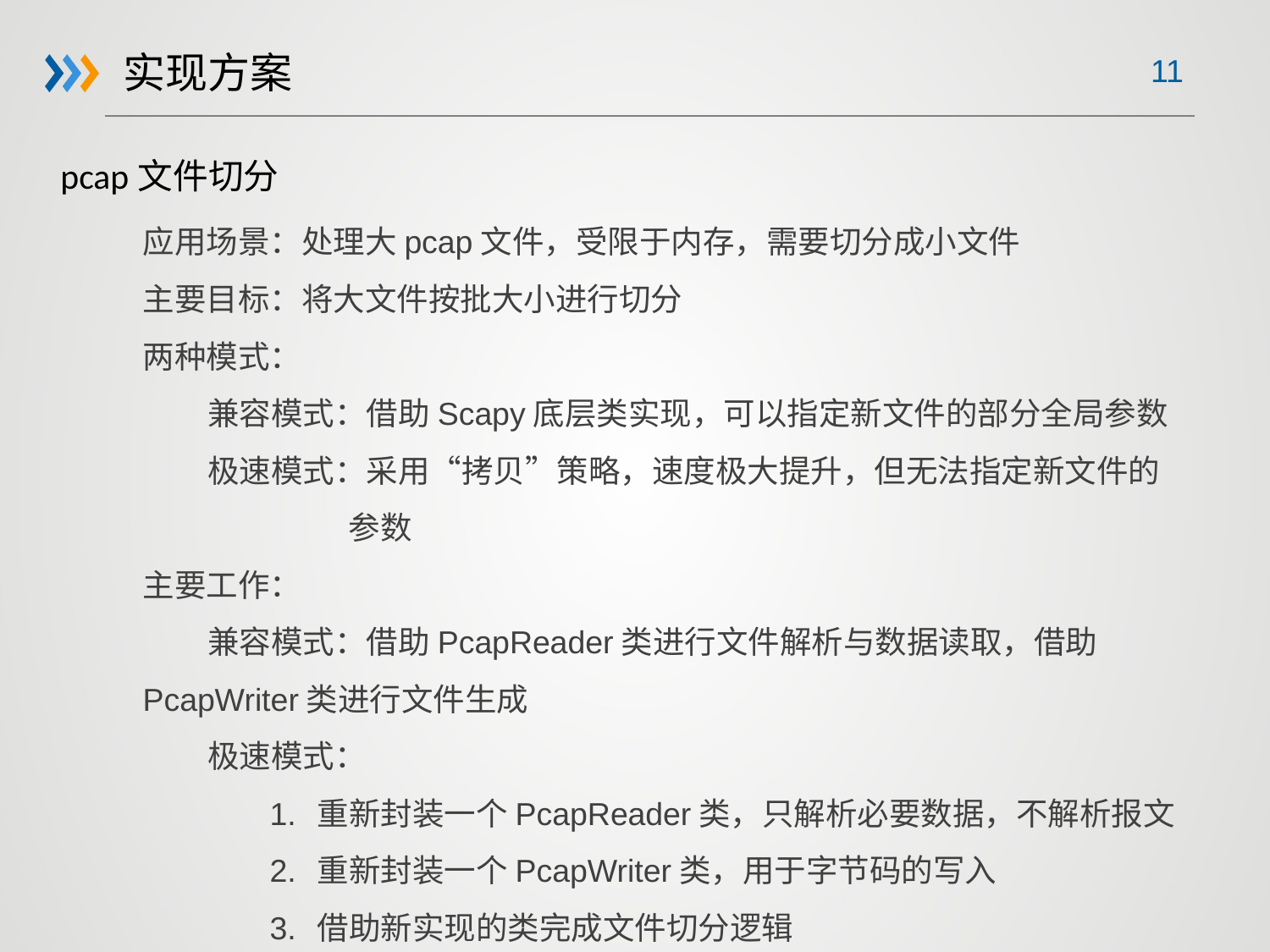

实现方案
pcap文件切分
应用场景：处理大pcap文件，受限于内存，需要切分成小文件
主要目标：将大文件按批大小进行切分
两种模式：
        兼容模式：借助Scapy底层类实现，可以指定新文件的部分全局参数
        极速模式：采用“拷贝”策略，速度极大提升，但无法指定新文件的	           参数
主要工作：
        兼容模式：借助PcapReader类进行文件解析与数据读取，借助PcapWriter类进行文件生成
        极速模式：
重新封装一个PcapReader类，只解析必要数据，不解析报文
重新封装一个PcapWriter类，用于字节码的写入
借助新实现的类完成文件切分逻辑